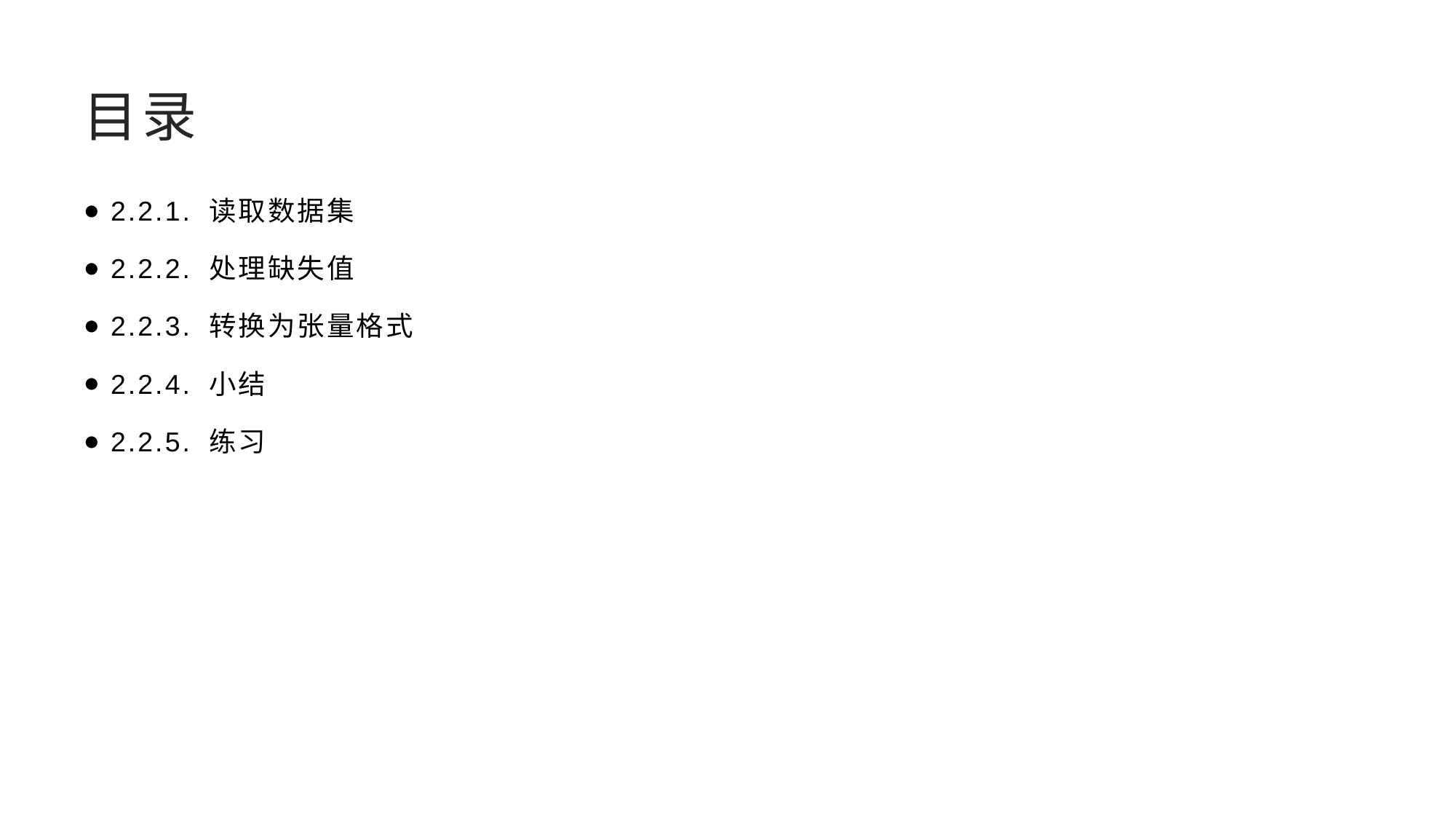

# 目录
2.2.1. 读取数据集
2.2.2. 处理缺失值
2.2.3. 转换为张量格式
2.2.4. 小结
2.2.5. 练习